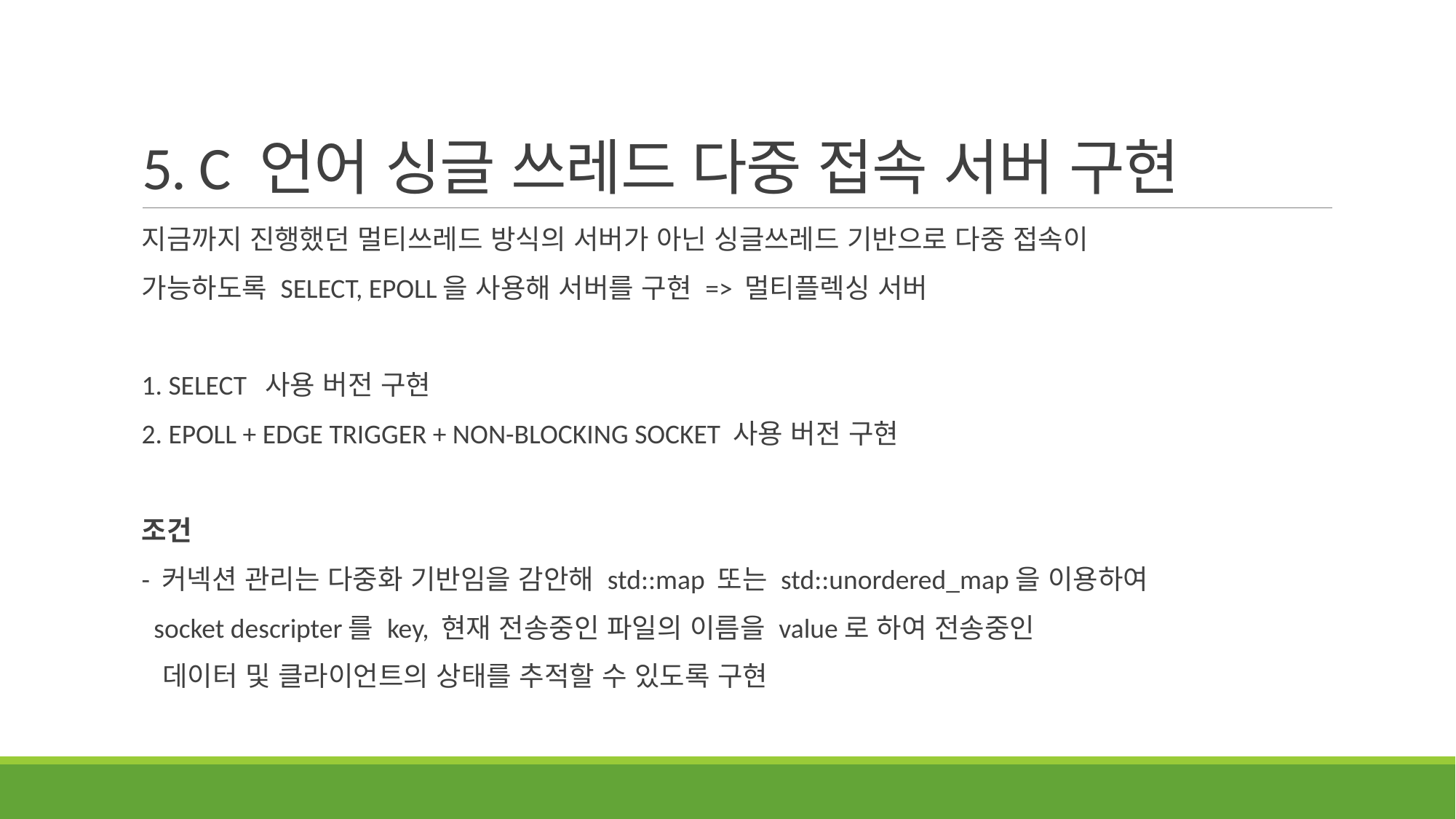

# 5. C 언어 싱글 쓰레드 다중 접속 서버 구현
지금까지 진행했던 멀티쓰레드 방식의 서버가 아닌 싱글쓰레드 기반으로 다중 접속이
가능하도록 SELECT, EPOLL을 사용해 서버를 구현 => 멀티플렉싱 서버

1. SELECT  사용 버전 구현
2. EPOLL + EDGE TRIGGER + NON-BLOCKING SOCKET 사용 버전 구현

조건
- 커넥션 관리는 다중화 기반임을 감안해 std::map 또는 std::unordered_map을 이용하여
  socket descripter를 key, 현재 전송중인 파일의 이름을 value로 하여 전송중인
  데이터 및 클라이언트의 상태를 추적할 수 있도록 구현